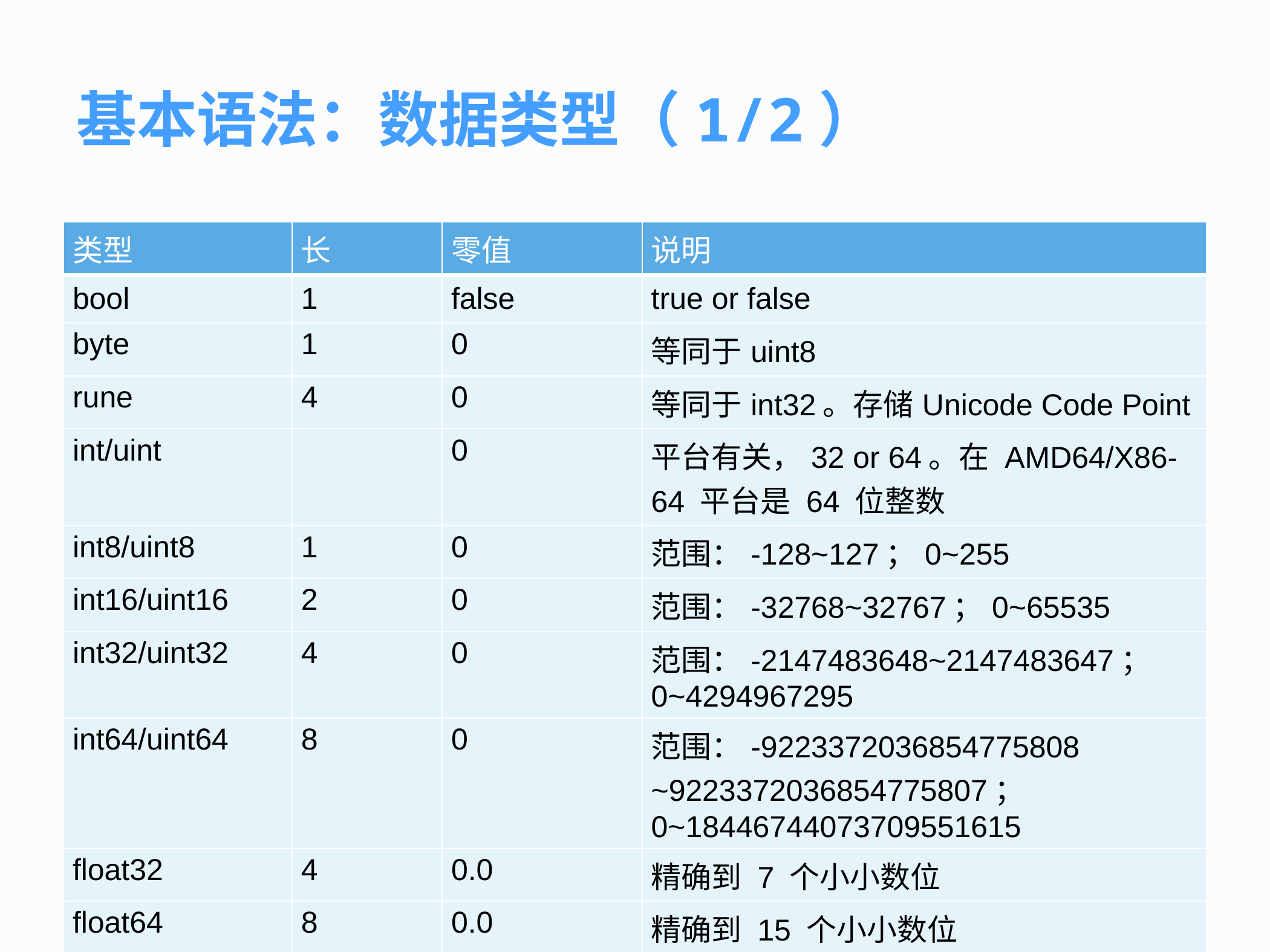

# 基本语法：数据类型（1/2）
| 类型 | 长 | 零值 | 说明 |
| --- | --- | --- | --- |
| bool | 1 | false | true or false |
| byte | 1 | 0 | 等同于uint8 |
| rune | 4 | 0 | 等同于int32。存储Unicode Code Point |
| int/uint |  | 0 | 平台有关，32 or 64。在 AMD64/X86-64 平台是 64 位整数 |
| int8/uint8 | 1 | 0 | 范围：-128~127；0~255 |
| int16/uint16 | 2 | 0 | 范围：-32768~32767；0~65535 |
| int32/uint32 | 4 | 0 | 范围：-2147483648~2147483647；0~4294967295 |
| int64/uint64 | 8 | 0 | 范围：-9223372036854775808 ~9223372036854775807；0~18446744073709551615 |
| float32 | 4 | 0.0 | 精确到 7 个小小数位 |
| float64 | 8 | 0.0 | 精确到 15 个小小数位 |